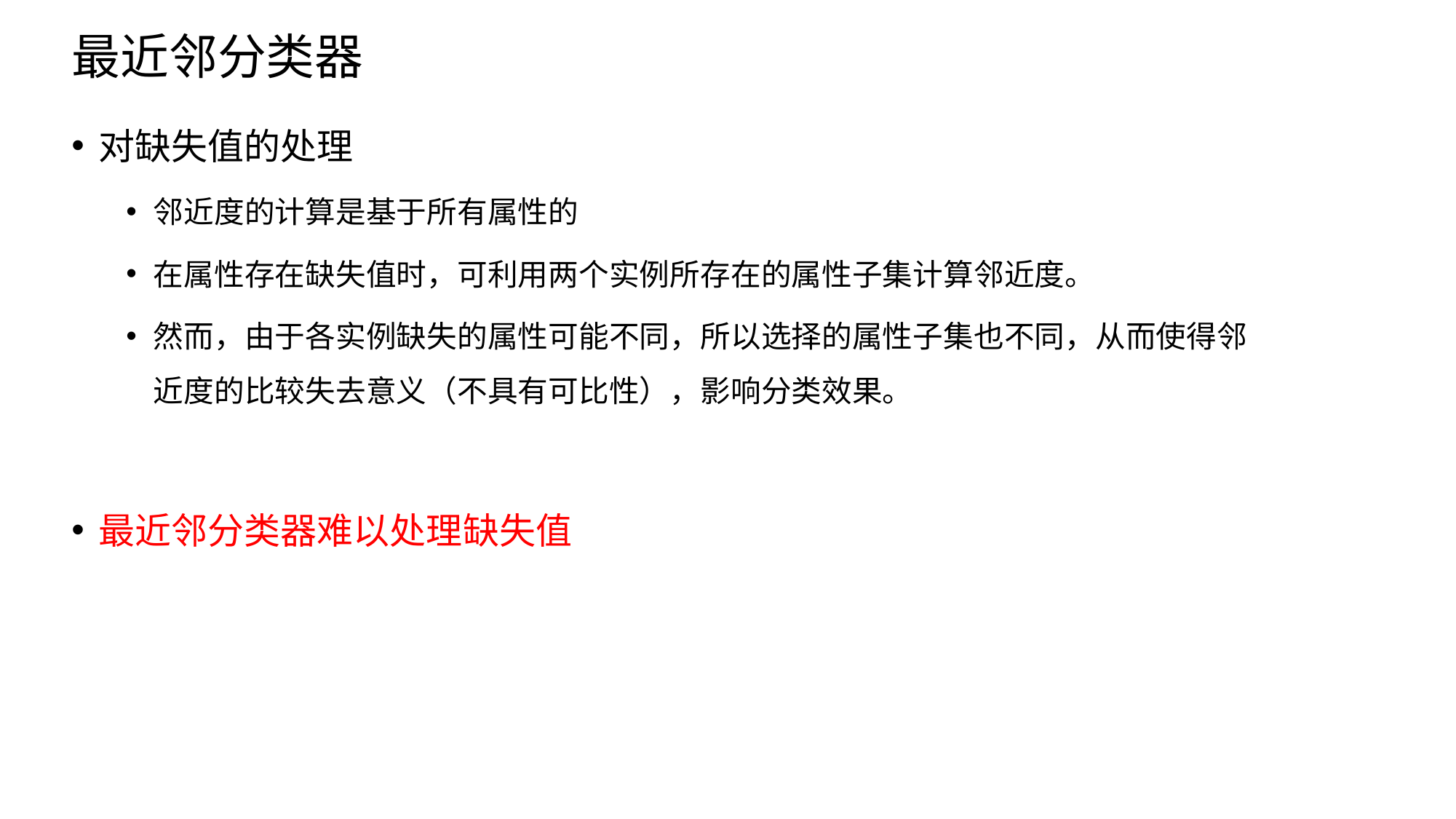

# 最近邻分类器
对缺失值的处理
邻近度的计算是基于所有属性的
在属性存在缺失值时，可利用两个实例所存在的属性子集计算邻近度。
然而，由于各实例缺失的属性可能不同，所以选择的属性子集也不同，从而使得邻近度的比较失去意义（不具有可比性），影响分类效果。

最近邻分类器难以处理缺失值